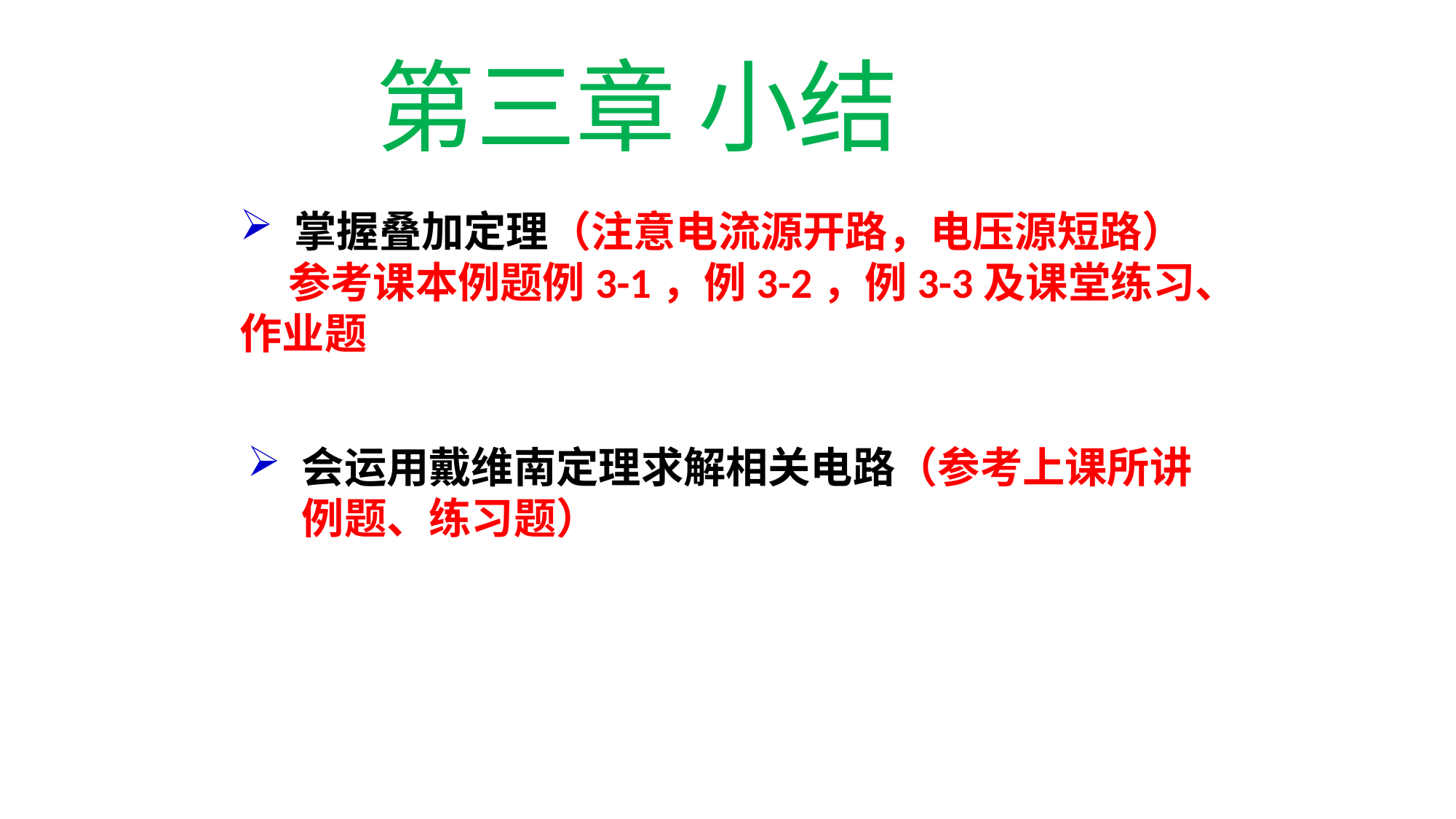

第三章 小结
掌握叠加定理（注意电流源开路，电压源短路）
    参考课本例题例3-1，例3-2，例3-3及课堂练习、作业题
会运用戴维南定理求解相关电路（参考上课所讲例题、练习题）